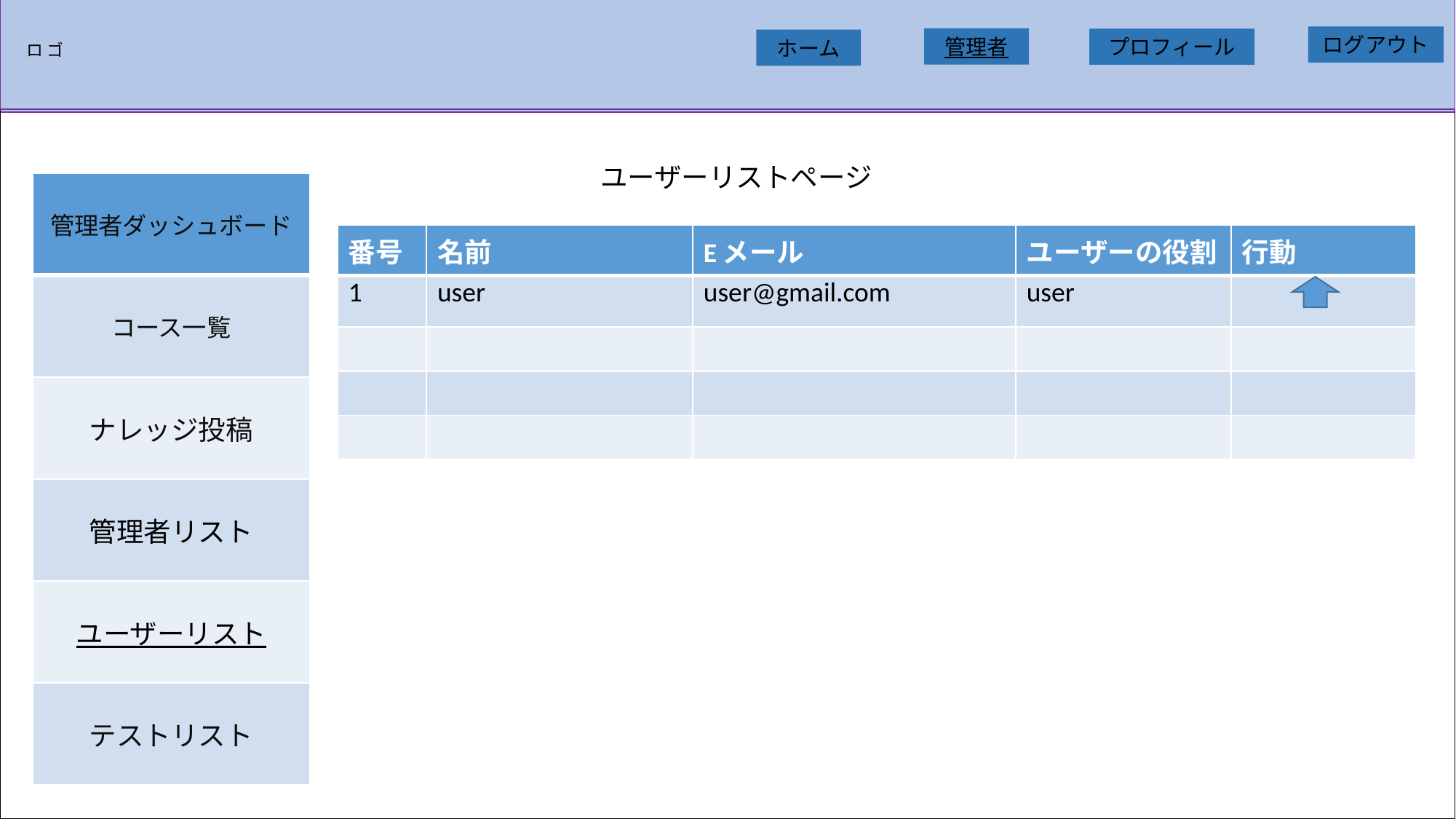

ログアウト
管理者
プロフィール
ホーム
ロ ゴ

4
5
ログアウト
3
管理者
プロフィール
2
ホーム
ロ ゴ
1
8
ユーザーリストページ
| 管理者ダッシュボード |
| --- |
| コース一覧 |
| ナレッジ投稿 |
| 管理者リスト |
| ユーザーリスト |
| テストリスト |
| 番号 | 名前 | Eメール | ユーザーの役割 | 行動 |
| --- | --- | --- | --- | --- |
| 1 | user | user@gmail.com | user |  |
|  |  |  |  |  |
|  |  |  |  |  |
|  |  |  |  |  |